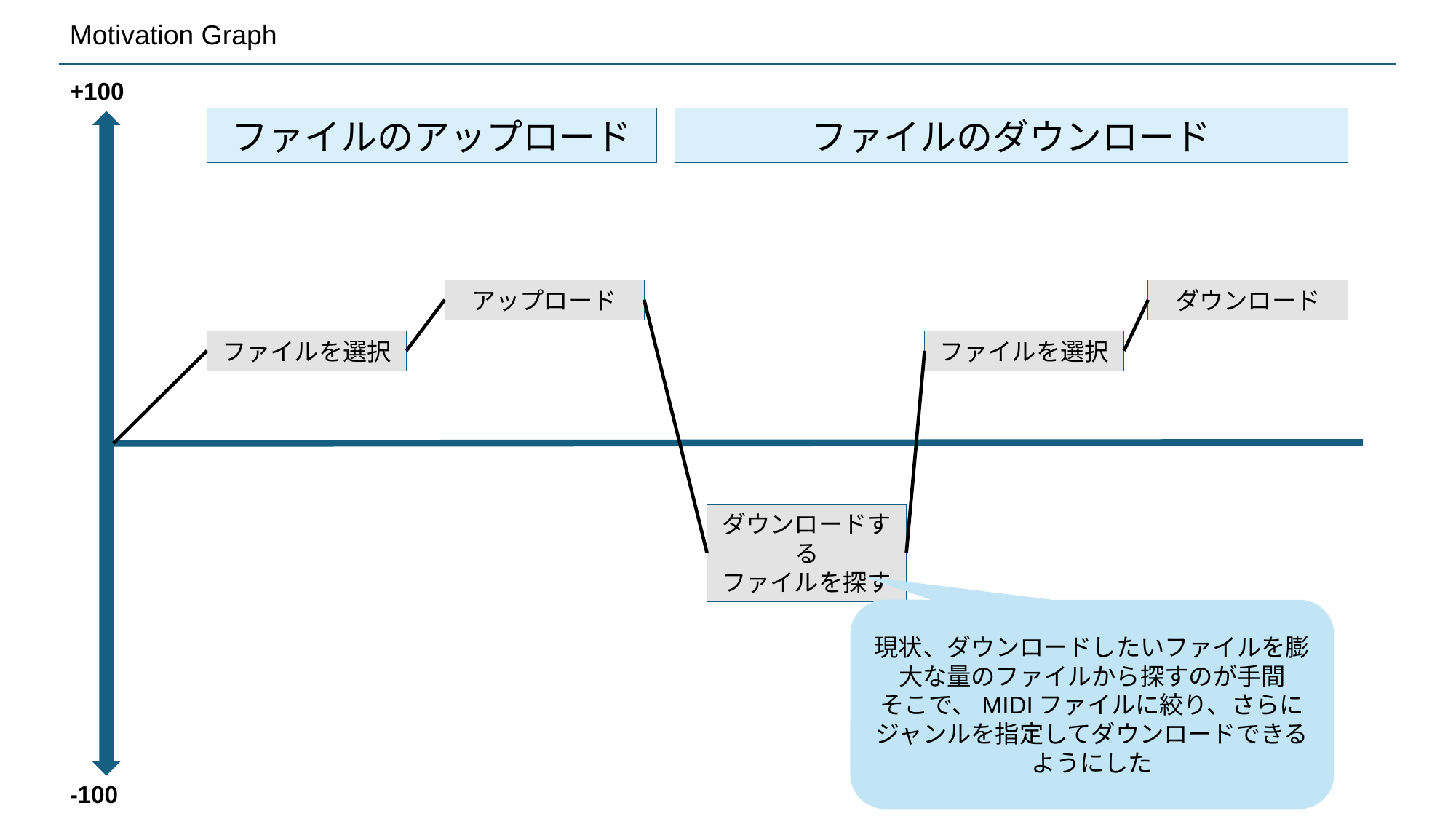

Motivation Graph
+100
ファイルのダウンロード
ファイルのアップロード

アップロード
ダウンロード
ファイルを選択
ファイルを選択
ダウンロードする
ファイルを探す
現状、ダウンロードしたいファイルを膨大な量のファイルから探すのが手間
そこで、MIDIファイルに絞り、さらにジャンルを指定してダウンロードできるようにした
-100